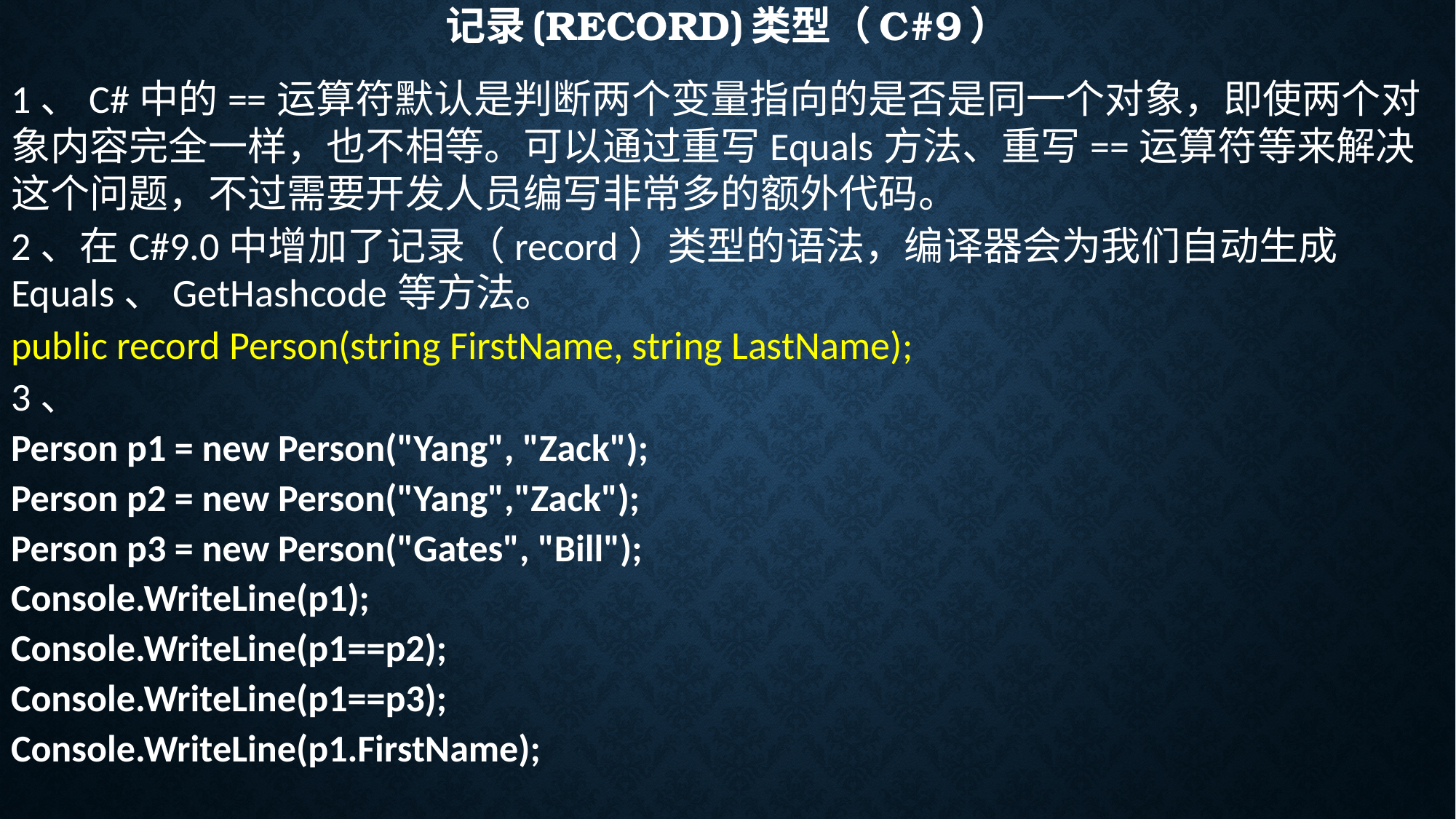

# 记录(record)类型（C#9）
1、C#中的==运算符默认是判断两个变量指向的是否是同一个对象，即使两个对象内容完全一样，也不相等。可以通过重写Equals方法、重写==运算符等来解决这个问题，不过需要开发人员编写非常多的额外代码。
2、在C#9.0中增加了记录（record）类型的语法，编译器会为我们自动生成Equals、GetHashcode等方法。
public record Person(string FirstName, string LastName);
3、
Person p1 = new Person("Yang", "Zack");
Person p2 = new Person("Yang","Zack");
Person p3 = new Person("Gates", "Bill");
Console.WriteLine(p1);
Console.WriteLine(p1==p2);
Console.WriteLine(p1==p3);
Console.WriteLine(p1.FirstName);